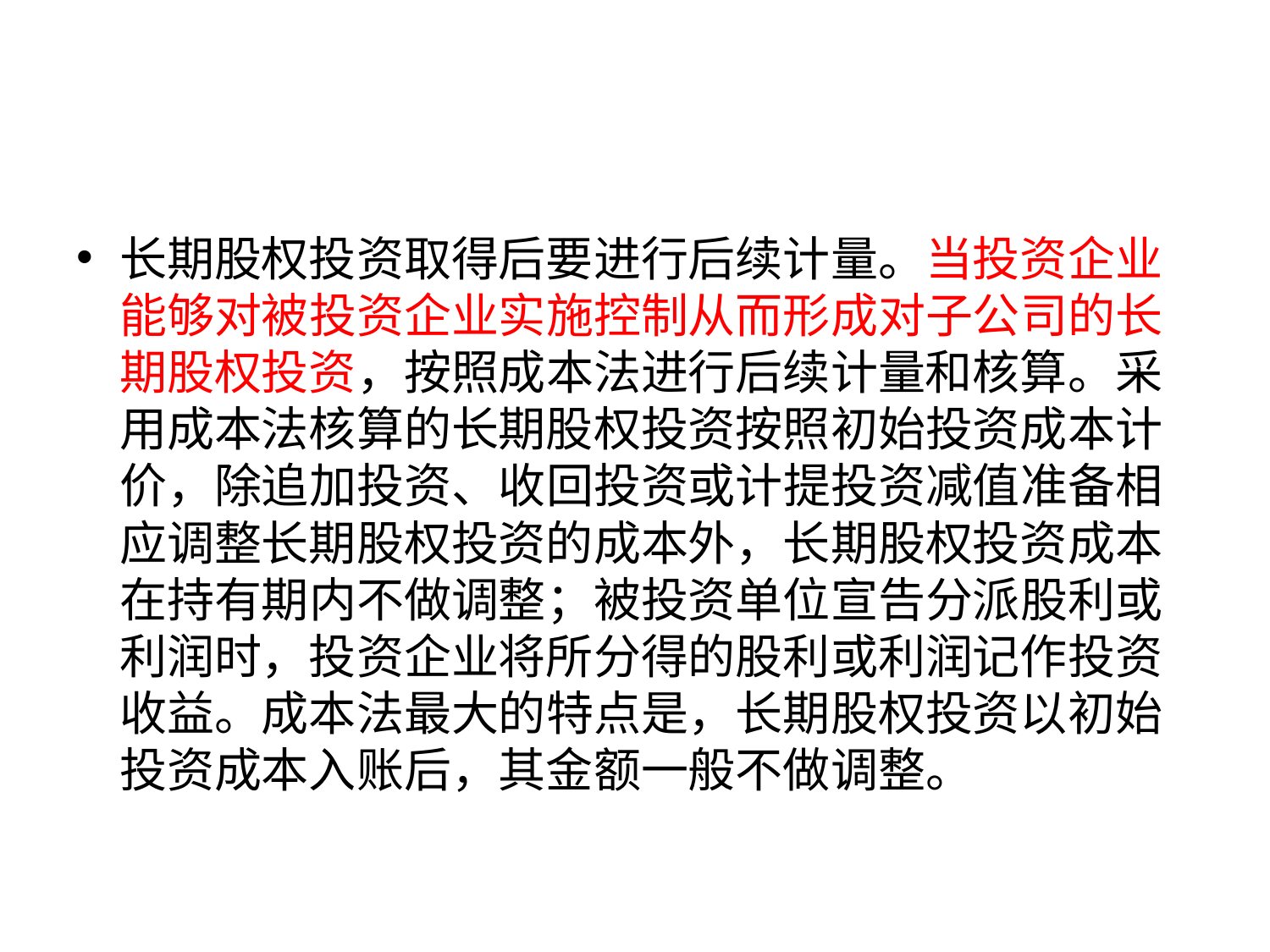

#
长期股权投资取得后要进行后续计量。当投资企业能够对被投资企业实施控制从而形成对子公司的长期股权投资，按照成本法进行后续计量和核算。采用成本法核算的长期股权投资按照初始投资成本计价，除追加投资、收回投资或计提投资减值准备相应调整长期股权投资的成本外，长期股权投资成本在持有期内不做调整；被投资单位宣告分派股利或利润时，投资企业将所分得的股利或利润记作投资收益。成本法最大的特点是，长期股权投资以初始投资成本入账后，其金额一般不做调整。